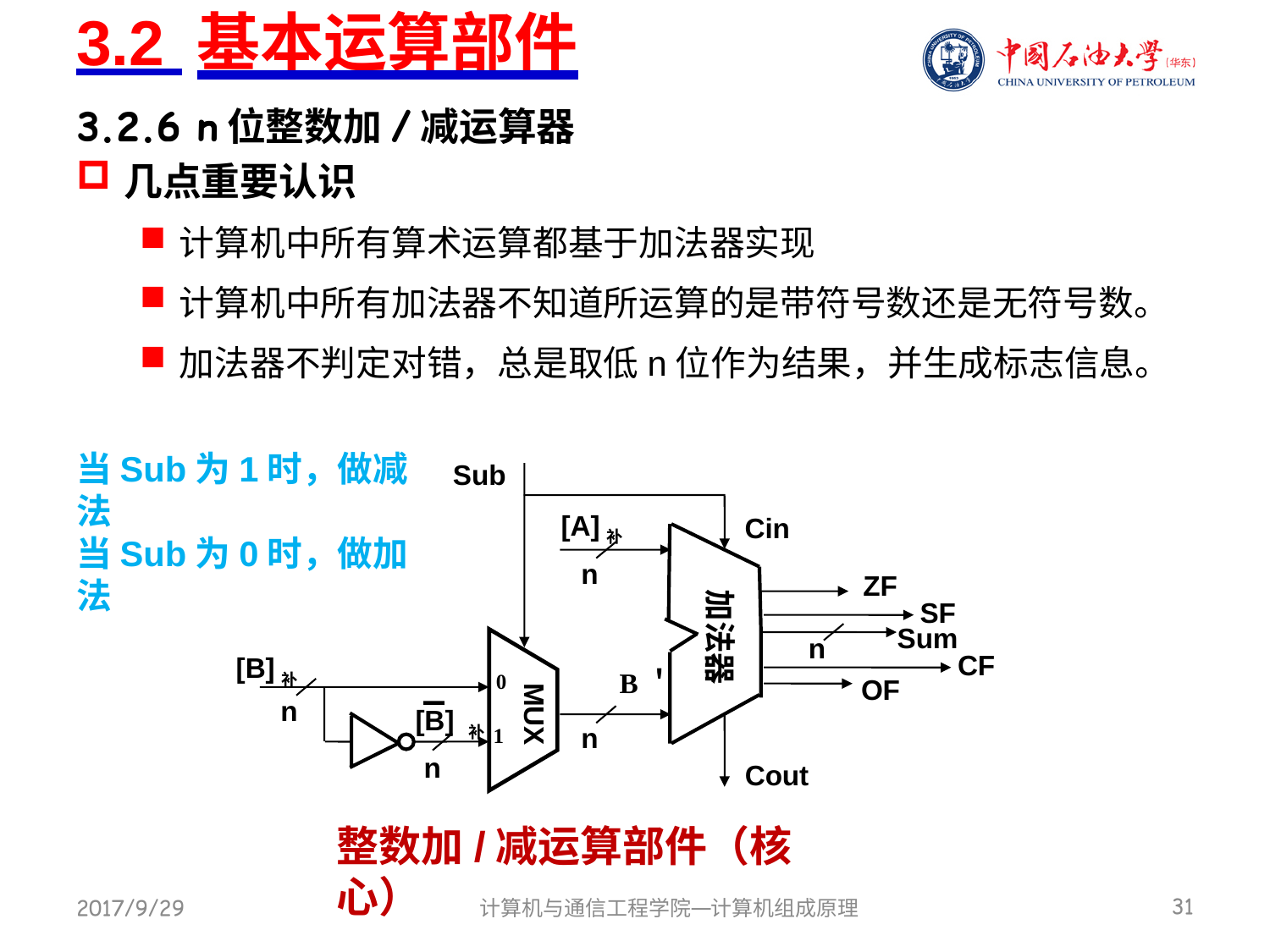

# 3.2 基本运算部件
3.2.6 n位整数加/减运算器
几点重要认识
计算机中所有算术运算都基于加法器实现
计算机中所有加法器不知道所运算的是带符号数还是无符号数。
加法器不判定对错，总是取低n位作为结果，并生成标志信息。

Sub

[A]补
Cin

n
ZF

SF

Sum

加法器

n

CF
[B]补

B＇
0
OF

n

[B] 补
MUX

n

1

n
Cout
整数加/减运算部件（核心）
当Sub为1时，做减法
当Sub为0时，做加法
2017/9/29
计算机与通信工程学院—计算机组成原理
31